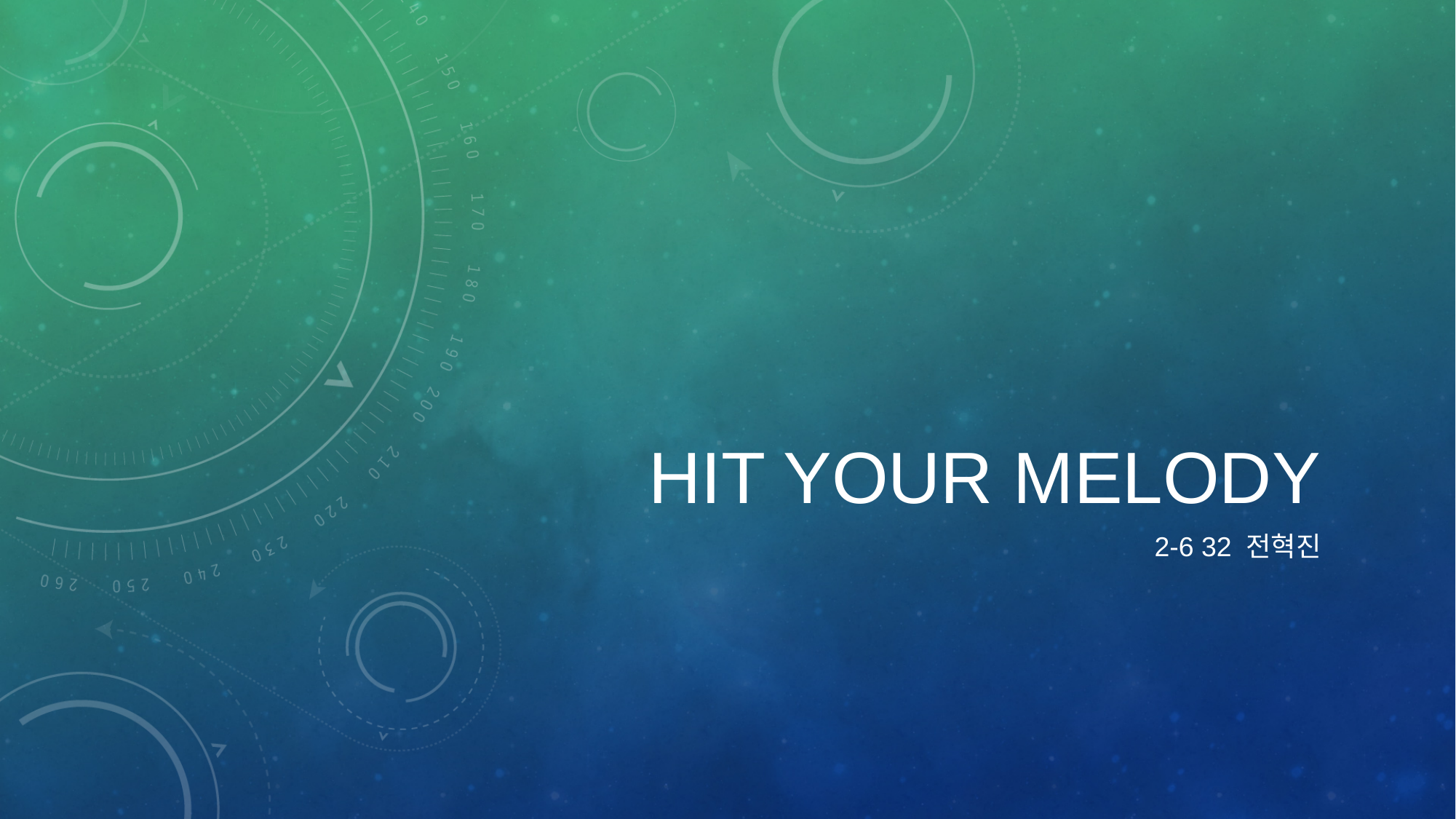

# Hit your melody
2-6 32 전혁진